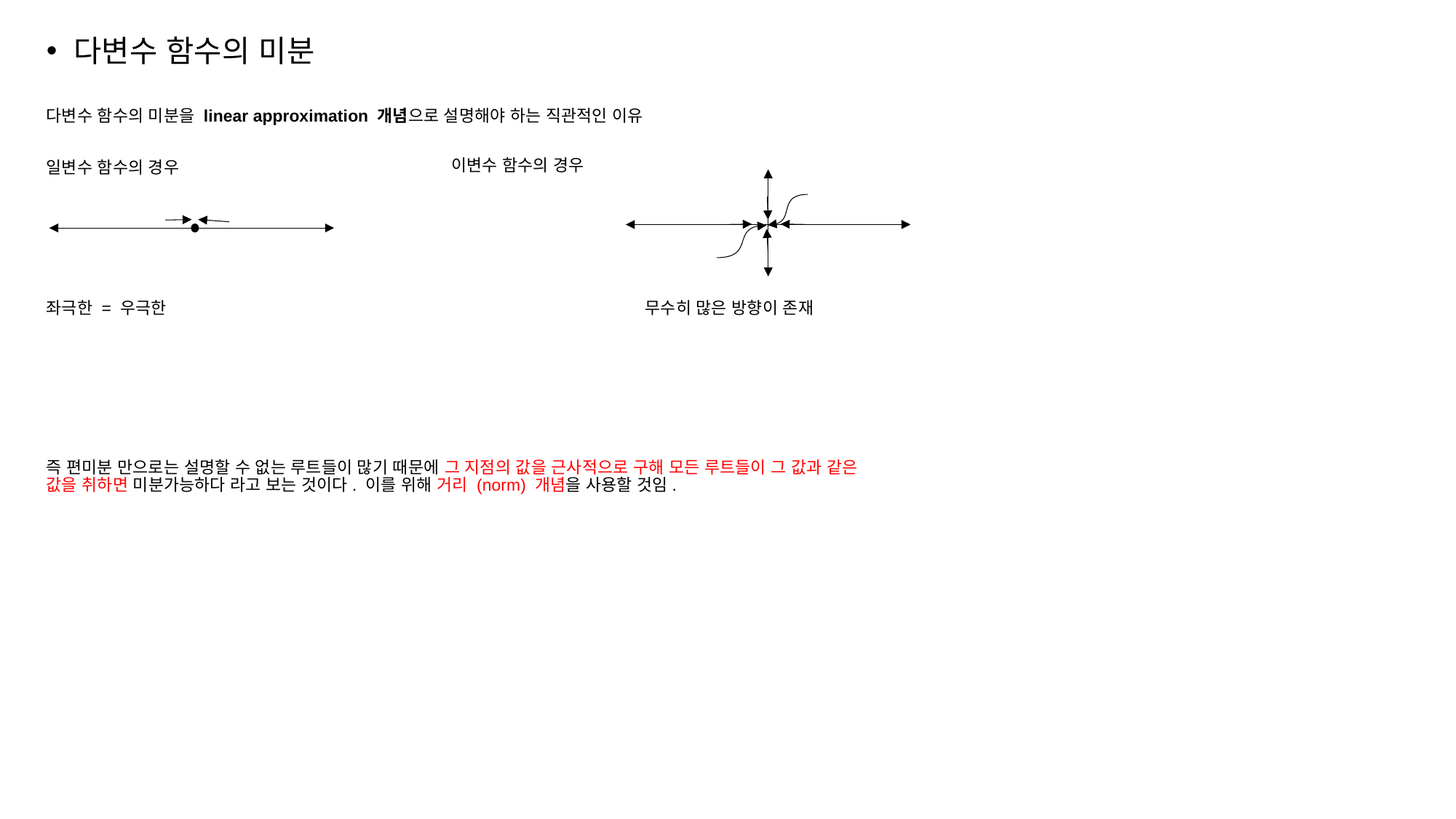

다변수 함수의 미분
다변수 함수의 미분을 linear approximation 개념으로 설명해야 하는 직관적인 이유
이변수 함수의 경우
일변수 함수의 경우

좌극한 = 우극한
무수히 많은 방향이 존재
즉 편미분 만으로는 설명할 수 없는 루트들이 많기 때문에 그 지점의 값을 근사적으로 구해 모든 루트들이 그 값과 같은 값을 취하면 미분가능하다 라고 보는 것이다. 이를 위해 거리 (norm) 개념을 사용할 것임.